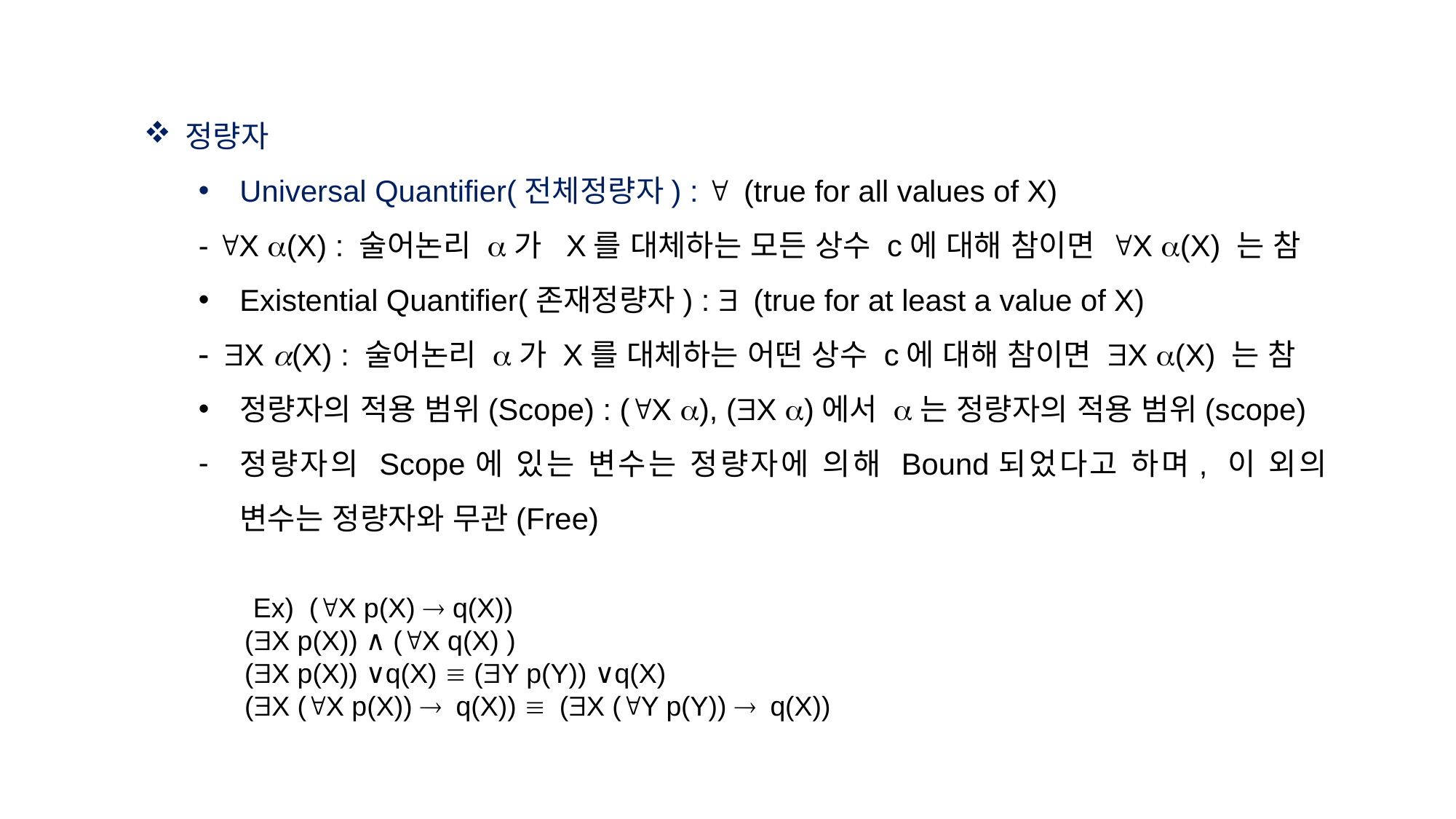

정량자
Universal Quantifier(전체정량자) : ∀ (true for all values of X)
- ∀X α(X) : 술어논리 α가  X를 대체하는 모든 상수 c에 대해 참이면 ∀X α(X) 는 참
Existential Quantifier(존재정량자) : ∃ (true for at least a value of X)
− ∃X α(X) : 술어논리 α가 X를 대체하는 어떤 상수 c에 대해 참이면 ∃X α(X) 는 참
정량자의 적용 범위(Scope) : (∀X α), (∃X α)에서 α는 정량자의 적용 범위(scope)
정량자의 Scope에 있는 변수는 정량자에 의해 Bound되었다고 하며, 이 외의 변수는 정량자와 무관(Free)

	Ex)  (∀X p(X) → q(X))
      (∃X p(X)) ∧ (∀X q(X) )
      (∃X p(X)) ∨q(X) ≡ (∃Y p(Y)) ∨q(X)
      (∃X (∀X p(X)) → q(X)) ≡ (∃X (∀Y p(Y)) → q(X))